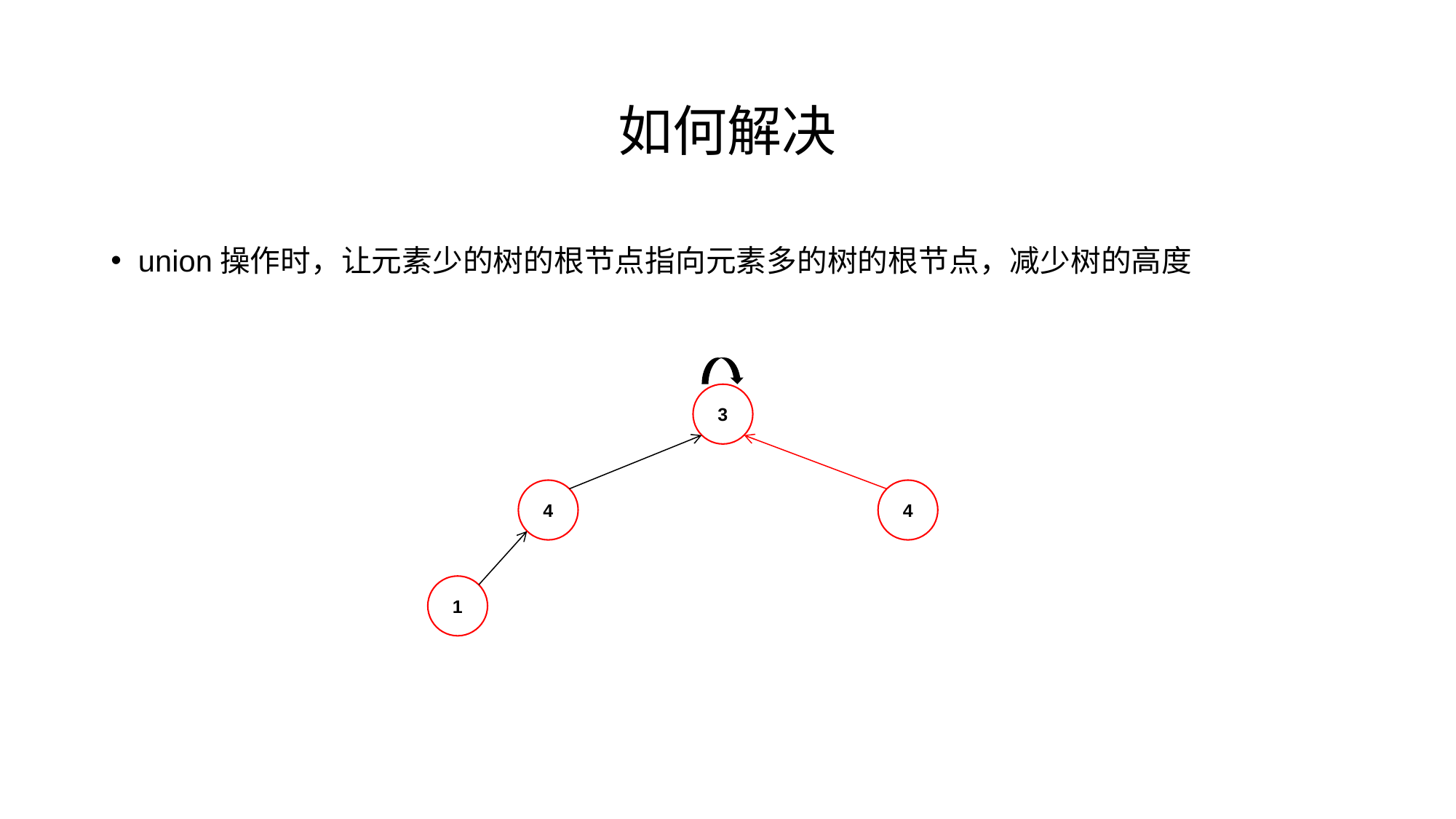

# 如何解决
union操作时，让元素少的树的根节点指向元素多的树的根节点，减少树的高度

3
4
4
1